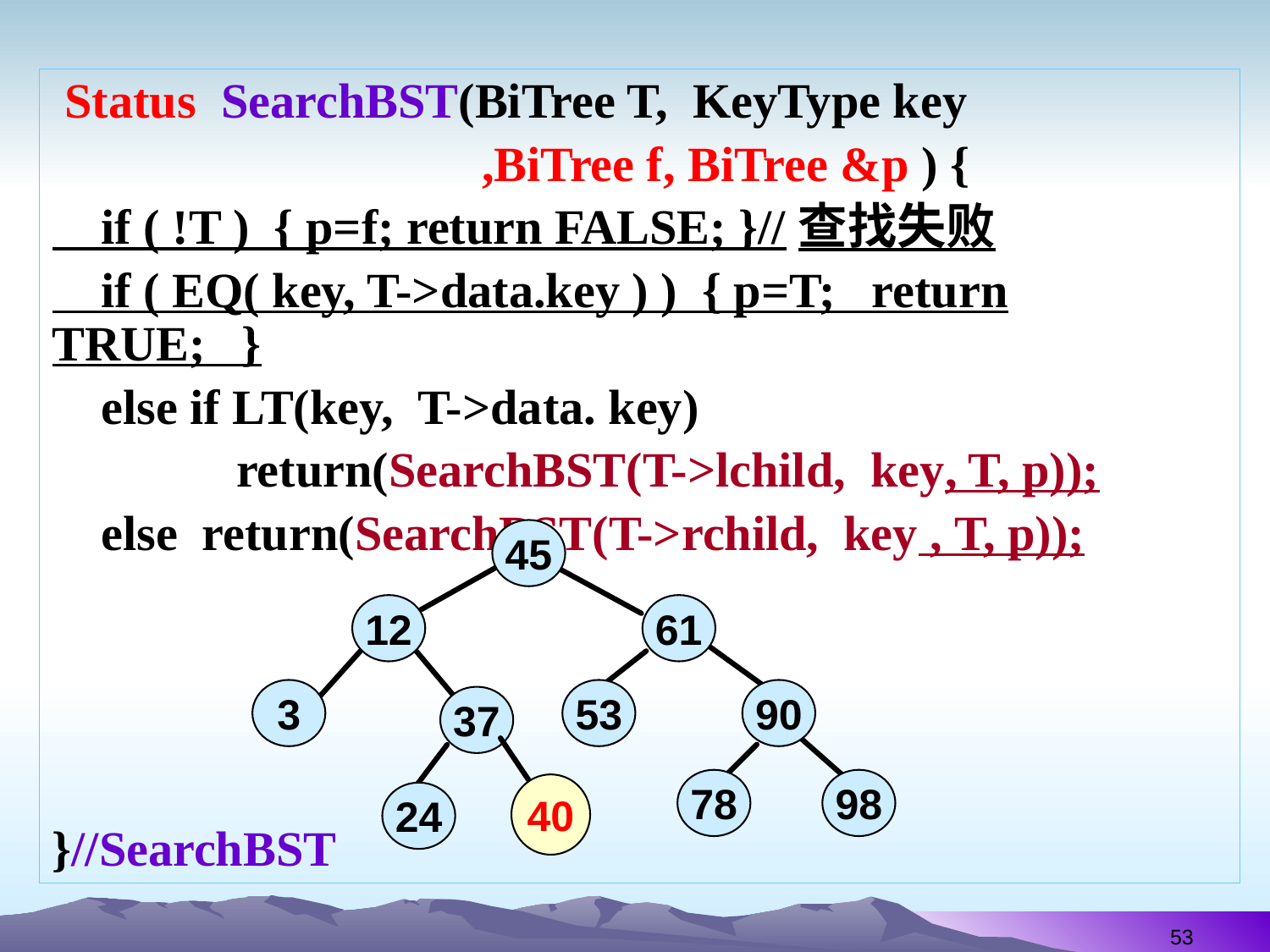

Status  SearchBST(BiTree T,  KeyType key
                                   ,BiTree f, BiTree &p ) {
    if ( !T )  { p=f; return FALSE; }//查找失败
    if ( EQ( key, T->data.key ) )  { p=T;   return TRUE;   }
    else if LT(key,  T->data. key)
               return(SearchBST(T->lchild,  key, T, p));
    else  return(SearchBST(T->rchild,  key , T, p));

}//SearchBST
45

12
61

3
53
90
37

78
98
24

40
53